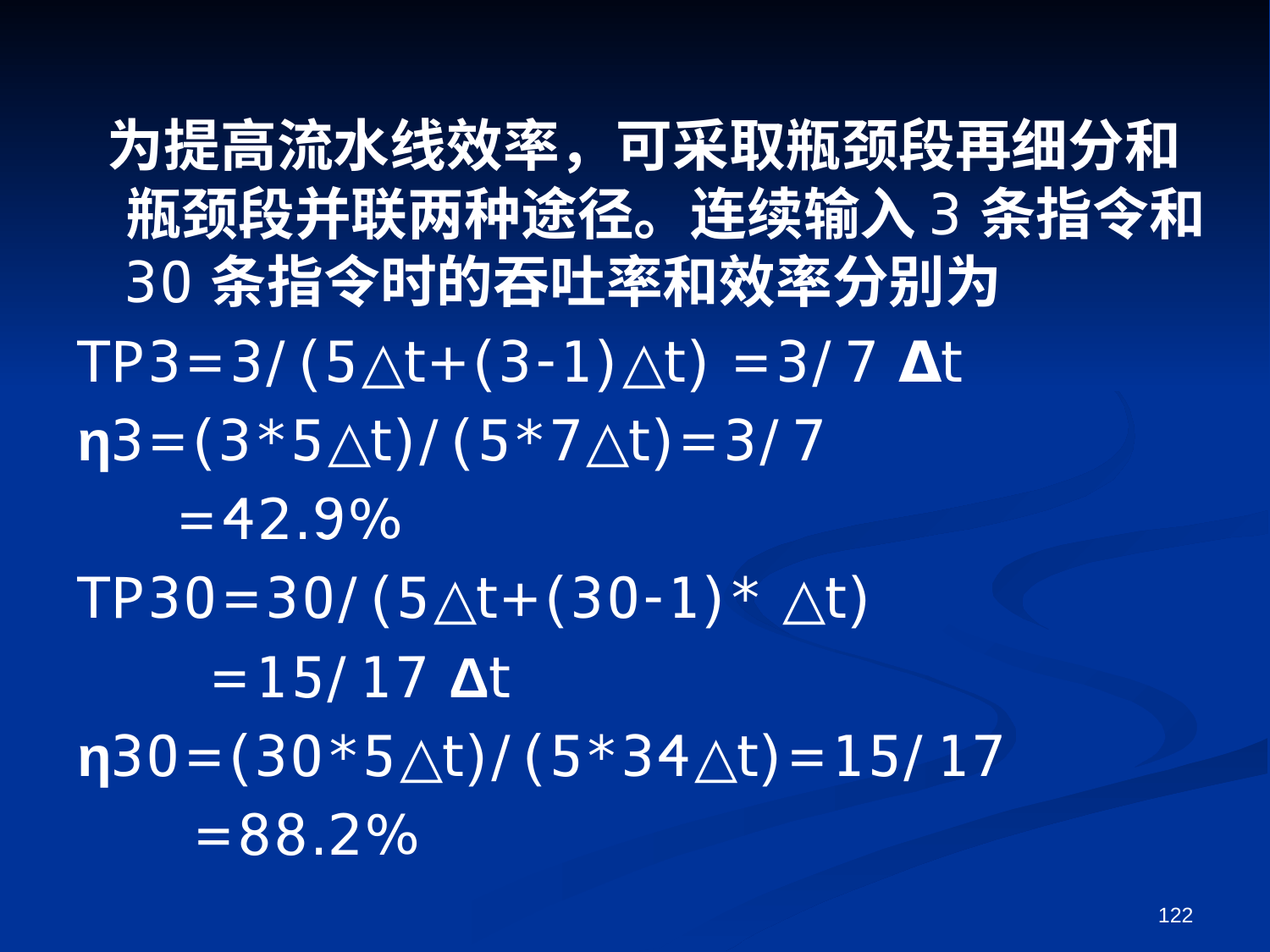

为提高流水线效率，可采取瓶颈段再细分和瓶颈段并联两种途径。连续输入3条指令和30条指令时的吞吐率和效率分别为
TP3=3/(5△t+(3-1)△t) =3/7 Δt
η3=(3*5△t)/(5*7△t)=3/7
      =42.9%
TP30=30/(5△t+(30-1)* △t)
        =15/17 Δt
η30=(30*5△t)/(5*34△t)=15/17
       =88.2%
122